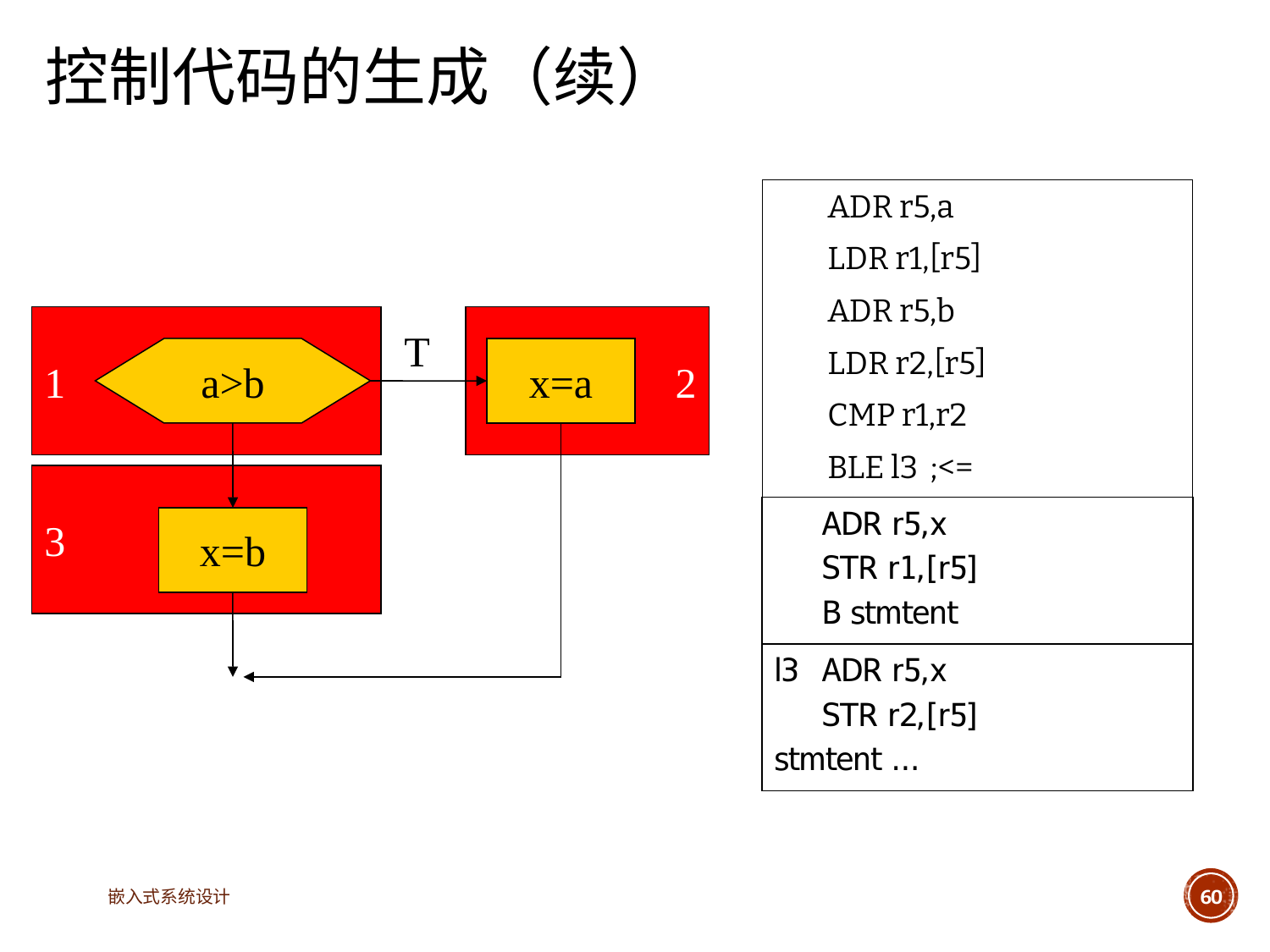

# 控制代码的生成（续）
	ADR r5,a
	LDR r1,[r5]
	ADR r5,b
	LDR r2,[r5]
	CMP r1,r2
	BLE l3  ;<=
1
2
T
a>b
x=a

3
	ADR r5,x
	STR r1,[r5]
	B stmtent
x=b

l3	ADR r5,x
	STR r2,[r5]
stmtent ...
嵌入式系统设计
60